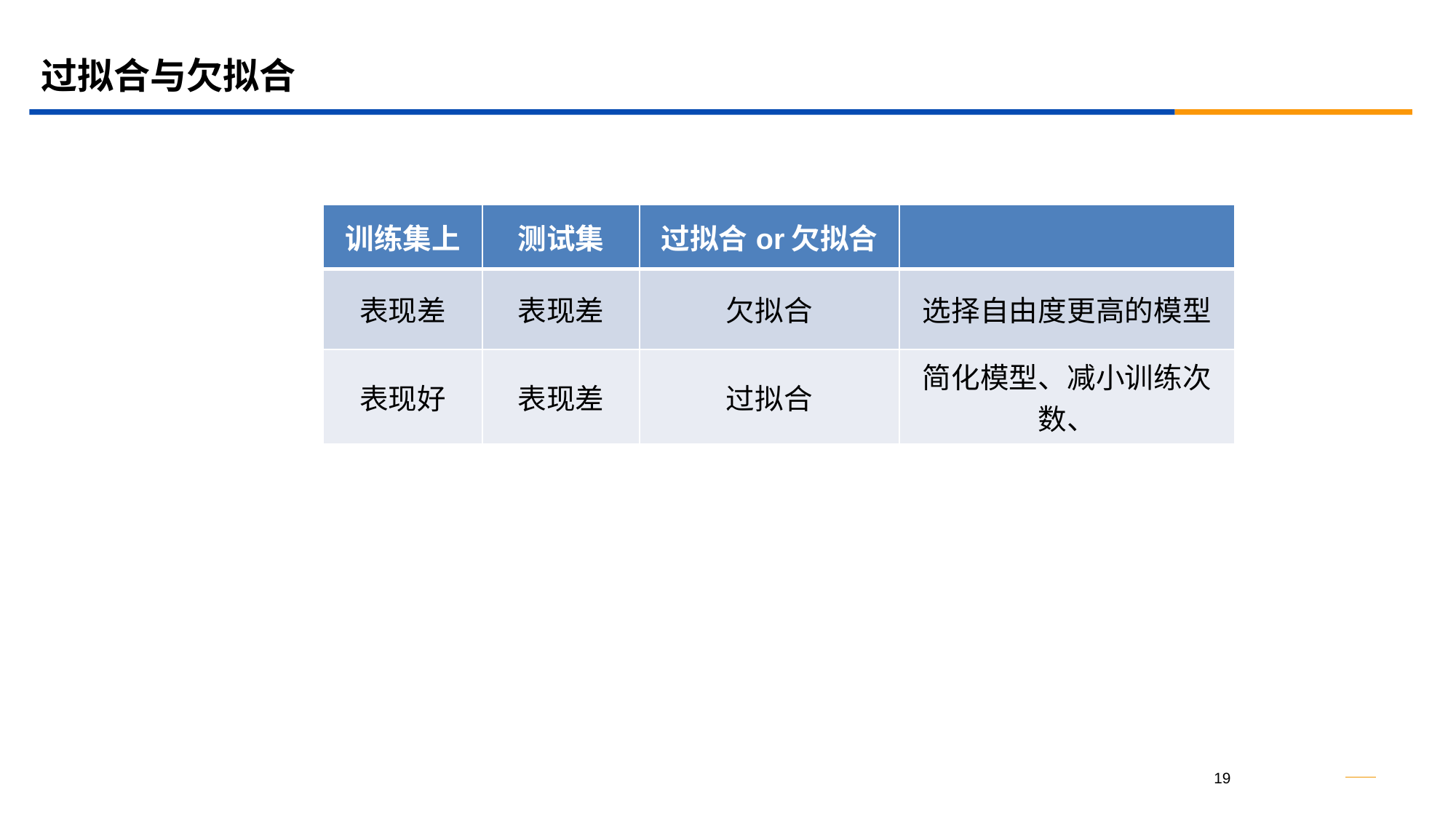

# 过拟合与欠拟合
| 训练集上 | 测试集 | 过拟合or欠拟合 |  |
| --- | --- | --- | --- |
| 表现差 | 表现差 | 欠拟合 | 选择自由度更高的模型 |
| 表现好 | 表现差 | 过拟合 | 简化模型、减小训练次数、 |